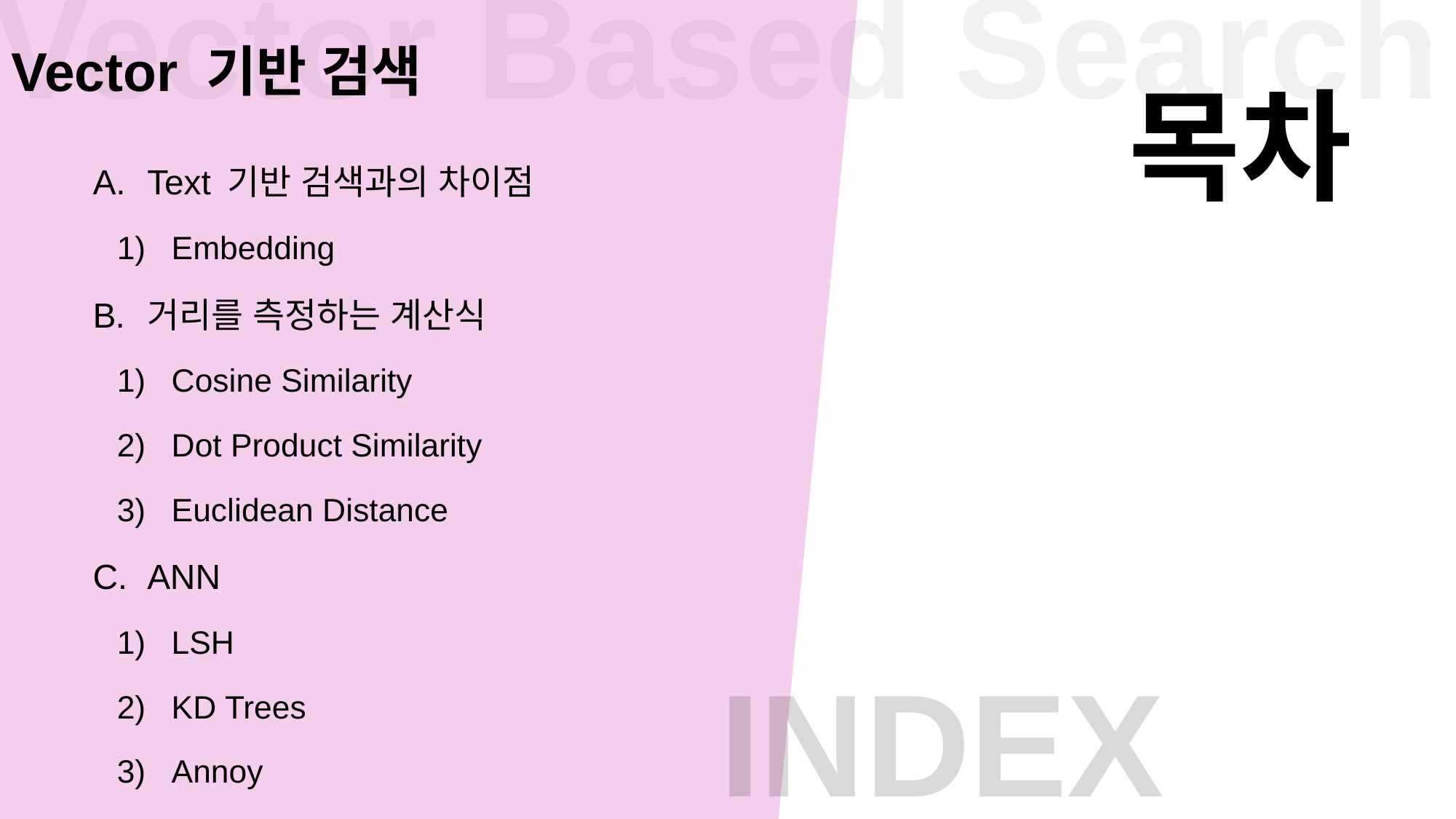

Vector Based Search

# Vector 기반 검색
목차
Text 기반 검색과의 차이점
Embedding
거리를 측정하는 계산식
Cosine Similarity
Dot Product Similarity
Euclidean Distance
ANN
LSH
KD Trees
Annoy

INDEX